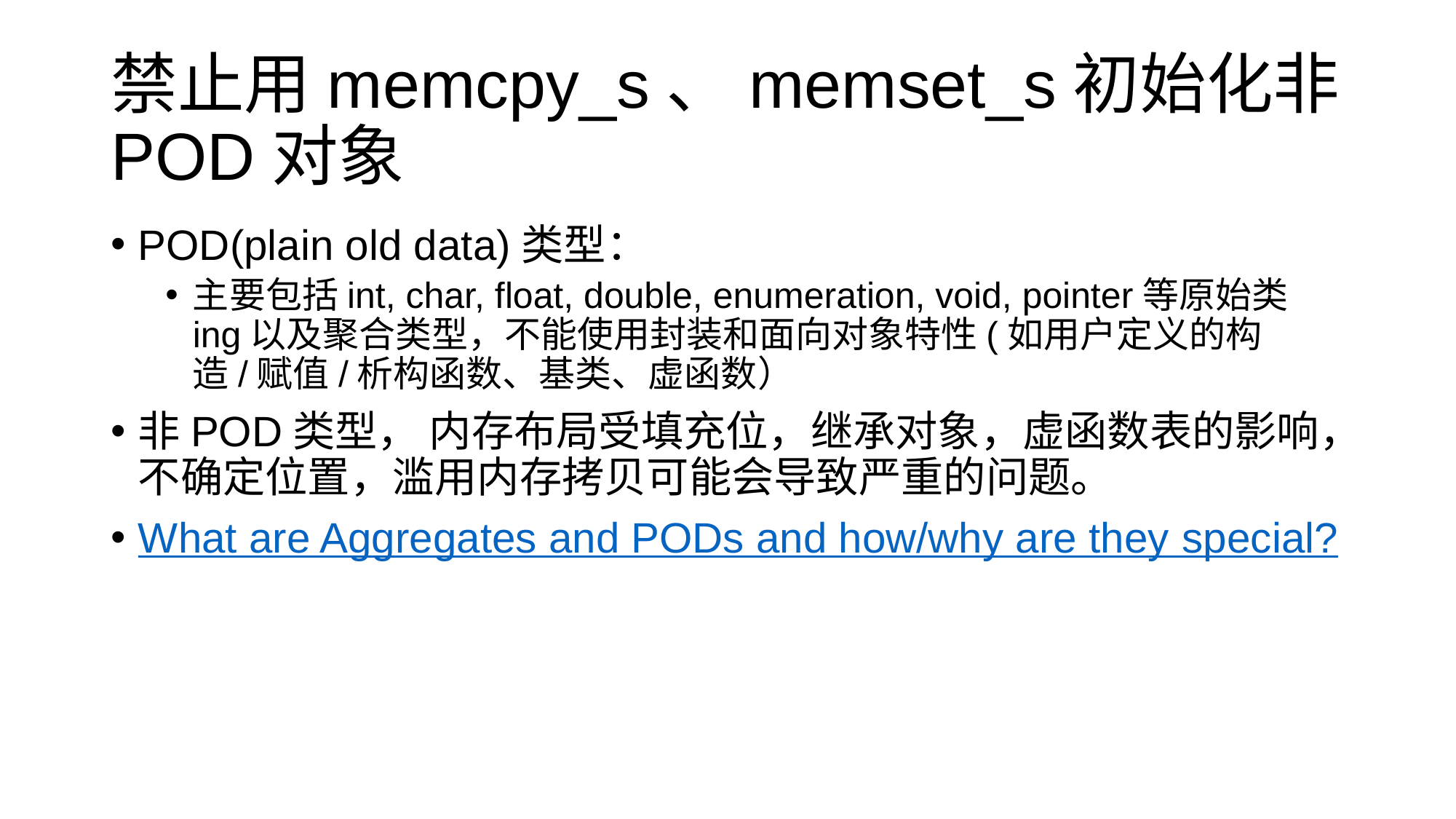

# 禁止用memcpy_s、memset_s初始化非POD对象
POD(plain old data)类型：
主要包括int, char, float, double, enumeration, void, pointer等原始类ing以及聚合类型，不能使用封装和面向对象特性(如用户定义的构造/赋值/析构函数、基类、虚函数）
非POD类型， 内存布局受填充位，继承对象，虚函数表的影响，不确定位置，滥用内存拷贝可能会导致严重的问题。
What are Aggregates and PODs and how/why are they special?